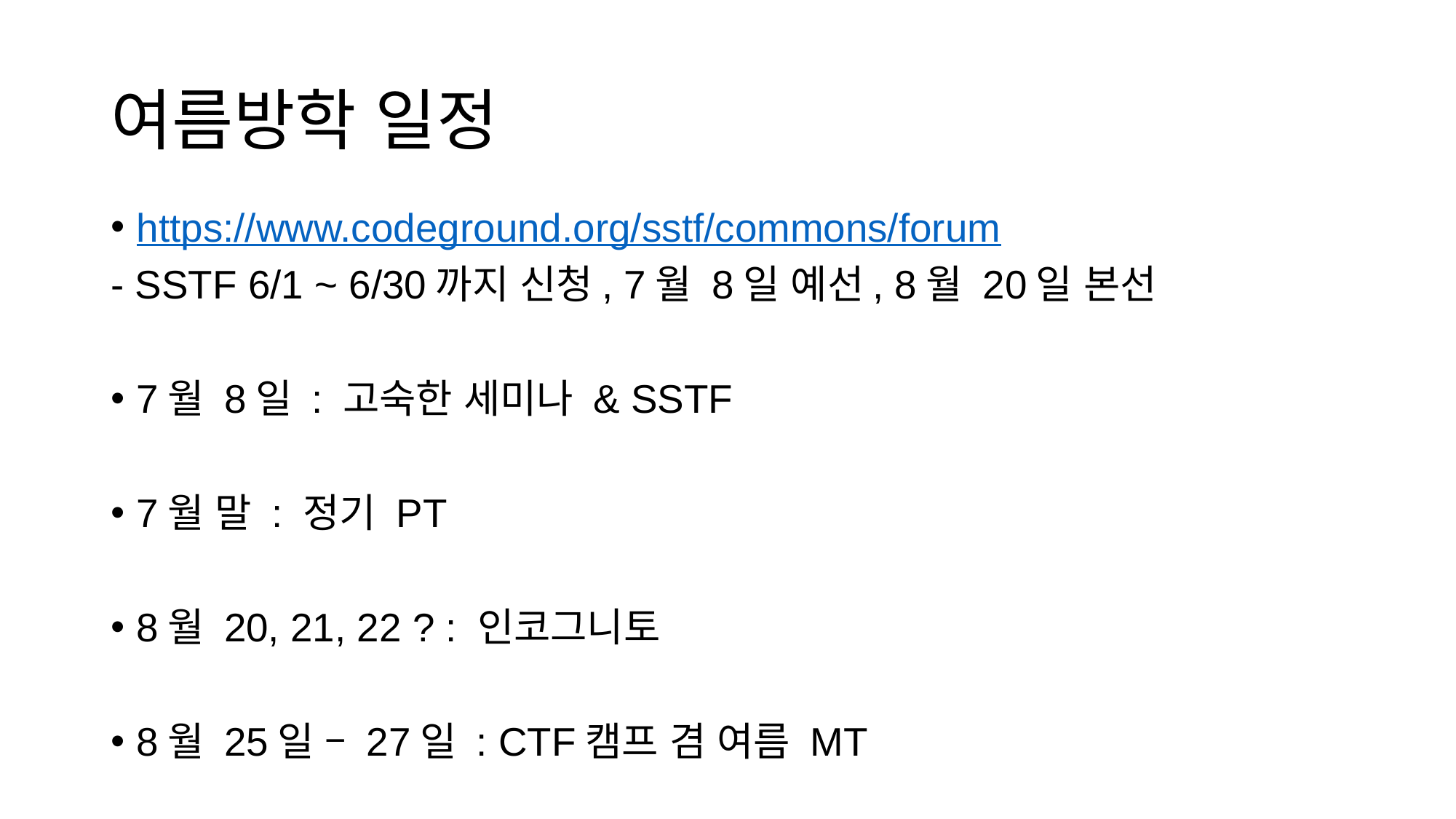

# 여름방학 일정
https://www.codeground.org/sstf/commons/forum
- SSTF 6/1 ~ 6/30까지 신청, 7월 8일 예선, 8월 20일 본선

7월 8일 : 고숙한 세미나 & SSTF

7월 말 : 정기 PT

8월 20, 21, 22 ? : 인코그니토

8월 25일 – 27일 : CTF캠프 겸 여름 MT